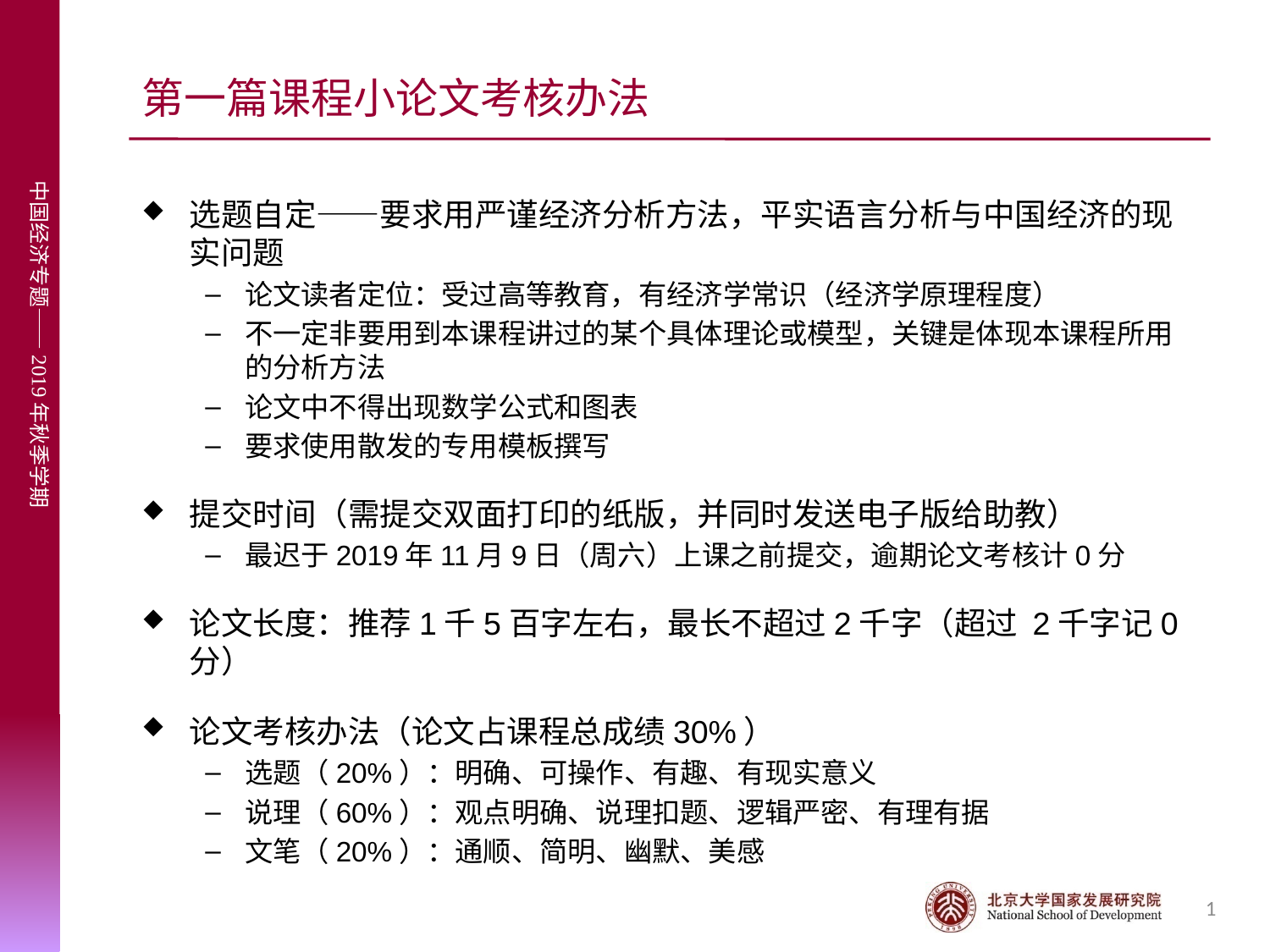

# 第一篇课程小论文考核办法
选题自定——要求用严谨经济分析方法，平实语言分析与中国经济的现实问题
论文读者定位：受过高等教育，有经济学常识（经济学原理程度）
不一定非要用到本课程讲过的某个具体理论或模型，关键是体现本课程所用的分析方法
论文中不得出现数学公式和图表
要求使用散发的专用模板撰写
提交时间（需提交双面打印的纸版，并同时发送电子版给助教）
最迟于2019年11月9日（周六）上课之前提交，逾期论文考核计0分
论文长度：推荐1千5百字左右，最长不超过2千字（超过 2千字记0分）
论文考核办法（论文占课程总成绩30%）
选题（20%）：明确、可操作、有趣、有现实意义
说理（60%）：观点明确、说理扣题、逻辑严密、有理有据
文笔（20%）：通顺、简明、幽默、美感
1